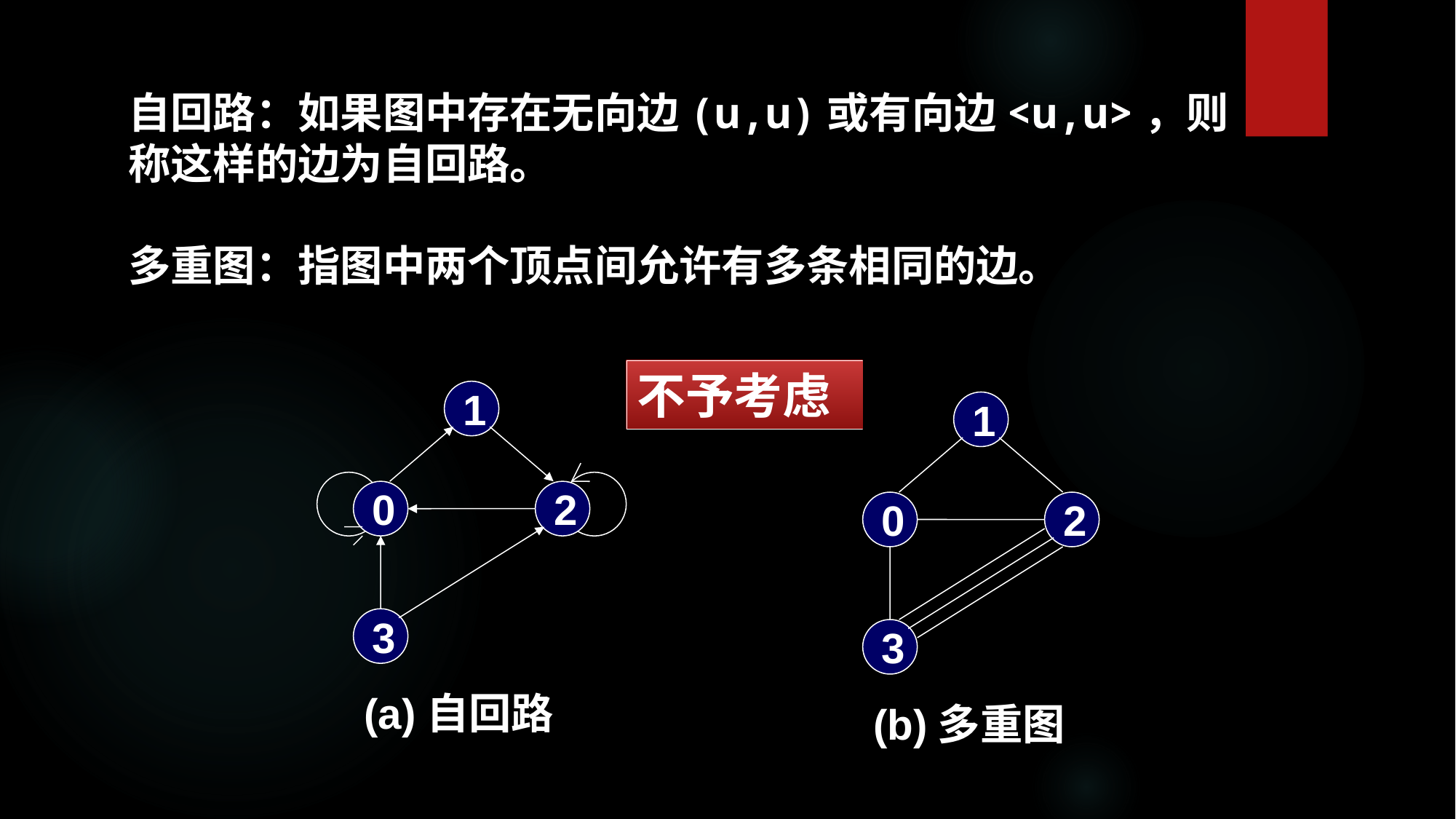

自回路：如果图中存在无向边(u,u)或有向边<u,u>，则称这样的边为自回路。

多重图：指图中两个顶点间允许有多条相同的边。
不予考虑
1
1

0
2
0
2

3
3
(a)自回路
(b)多重图